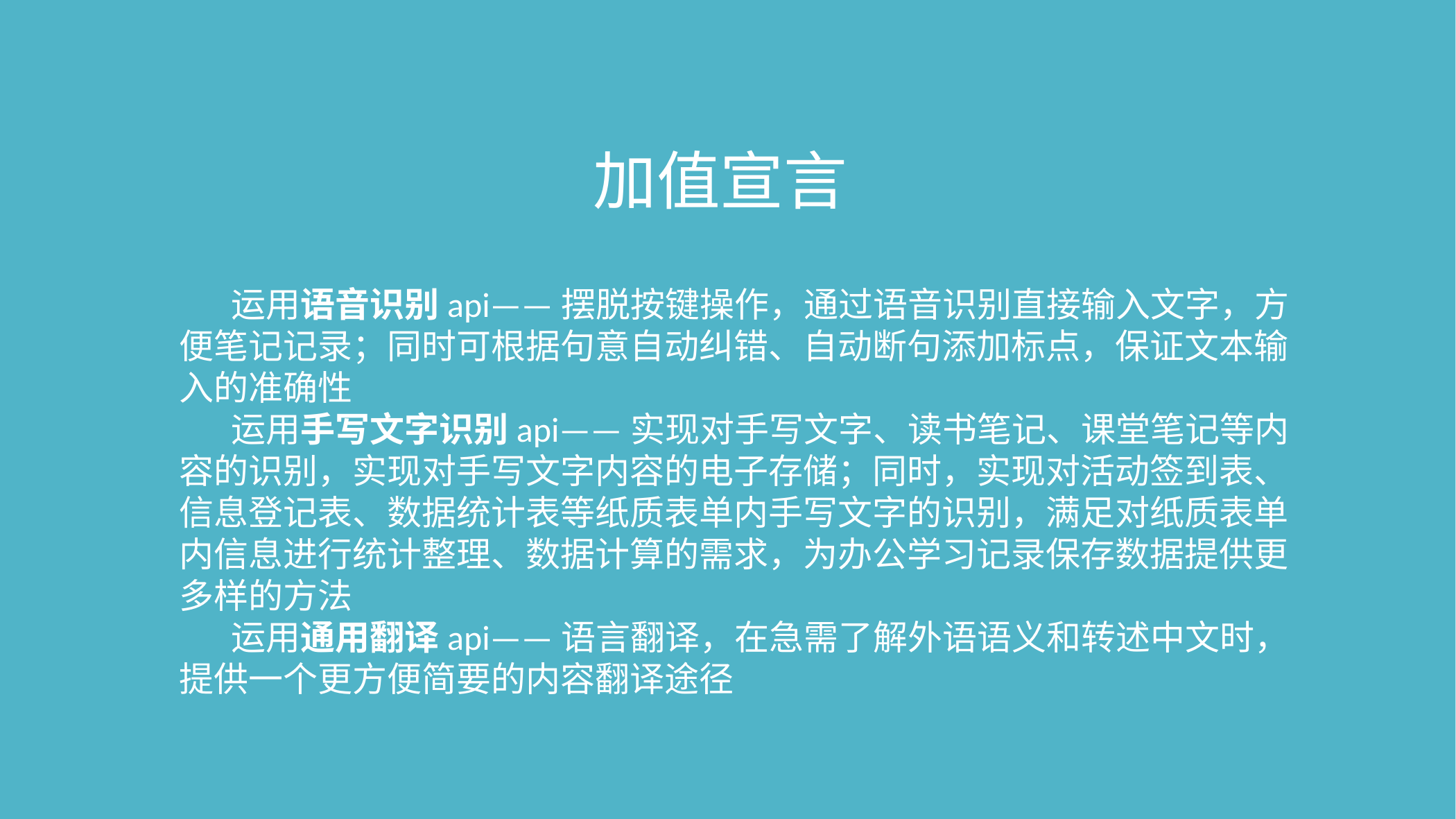

加值宣言
运用语音识别api——摆脱按键操作，通过语音识别直接输入文字，方便笔记记录；同时可根据句意自动纠错、自动断句添加标点，保证文本输入的准确性
运用手写文字识别api——实现对手写文字、读书笔记、课堂笔记等内容的识别，实现对手写文字内容的电子存储；同时，实现对活动签到表、信息登记表、数据统计表等纸质表单内手写文字的识别，满足对纸质表单内信息进行统计整理、数据计算的需求，为办公学习记录保存数据提供更多样的方法
运用通用翻译api——语言翻译，在急需了解外语语义和转述中文时，提供一个更方便简要的内容翻译途径